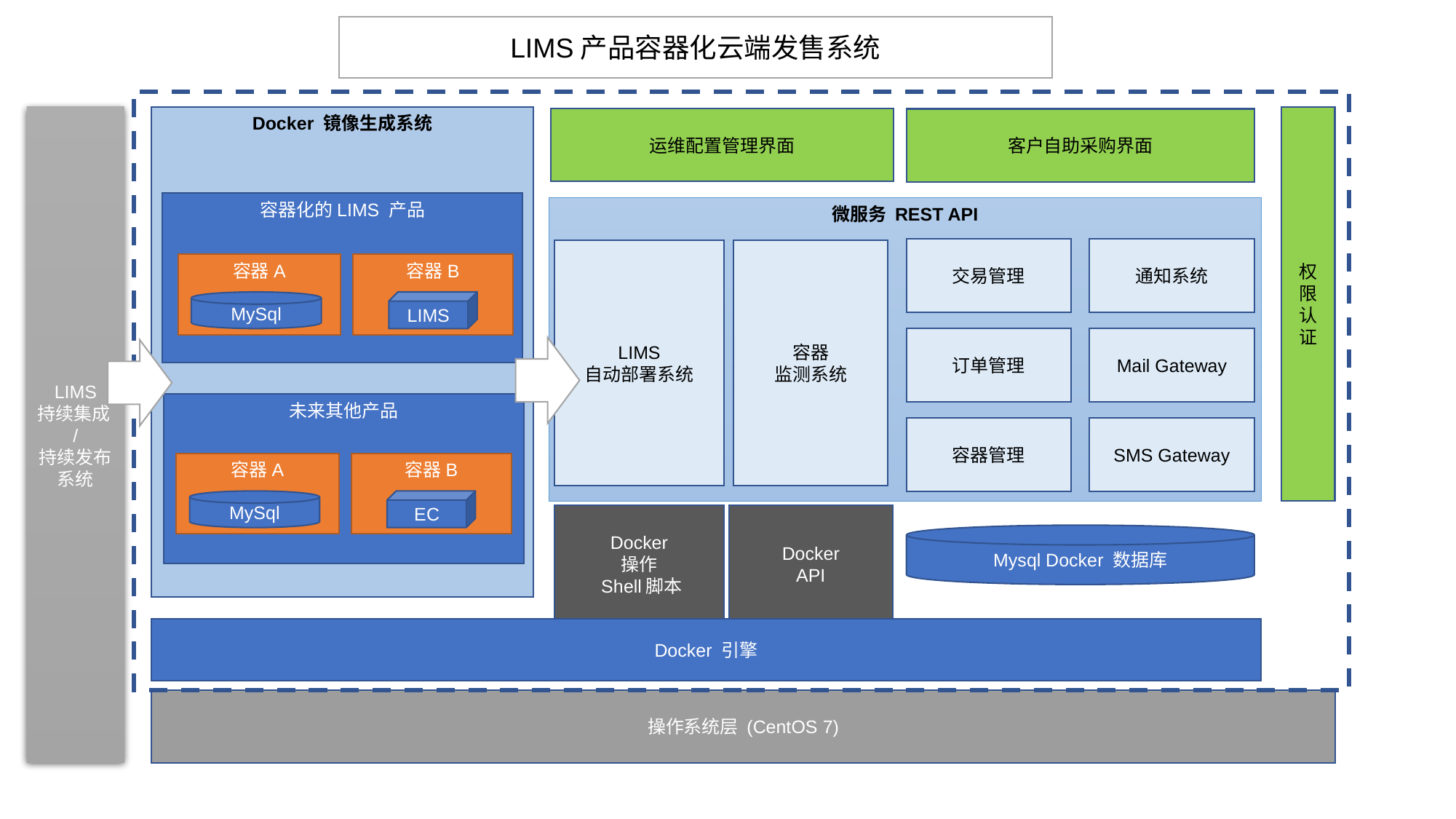

LIMS产品容器化云端发售系统

Docker 镜像生成系统
权限认证
LIMS
持续集成/
持续发布系统
运维配置管理界面
客户自助采购界面
容器化的LIMS 产品
容器A
MySql
容器B
LIMS
微服务 REST API
交易管理
通知系统
订单管理
Mail Gateway
容器管理
SMS Gateway
LIMS
自动部署系统
容器
监测系统

未来其他产品
容器A
MySql
容器B
EC
Docker
操作
 Shell脚本
Docker
API
Mysql Docker 数据库
Docker 引擎
操作系统层 (CentOS 7)